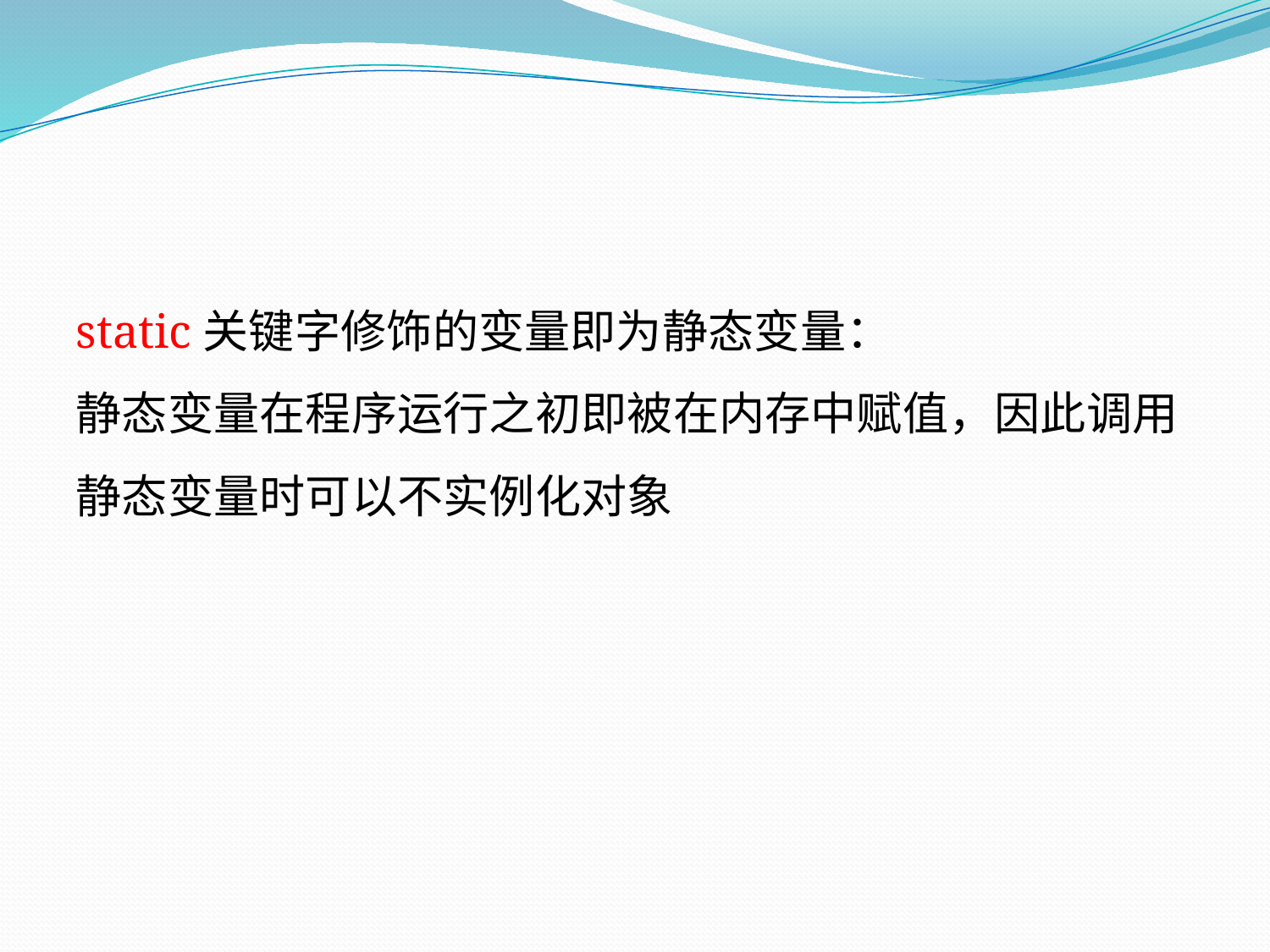

static关键字修饰的变量即为静态变量：
静态变量在程序运行之初即被在内存中赋值，因此调用静态变量时可以不实例化对象